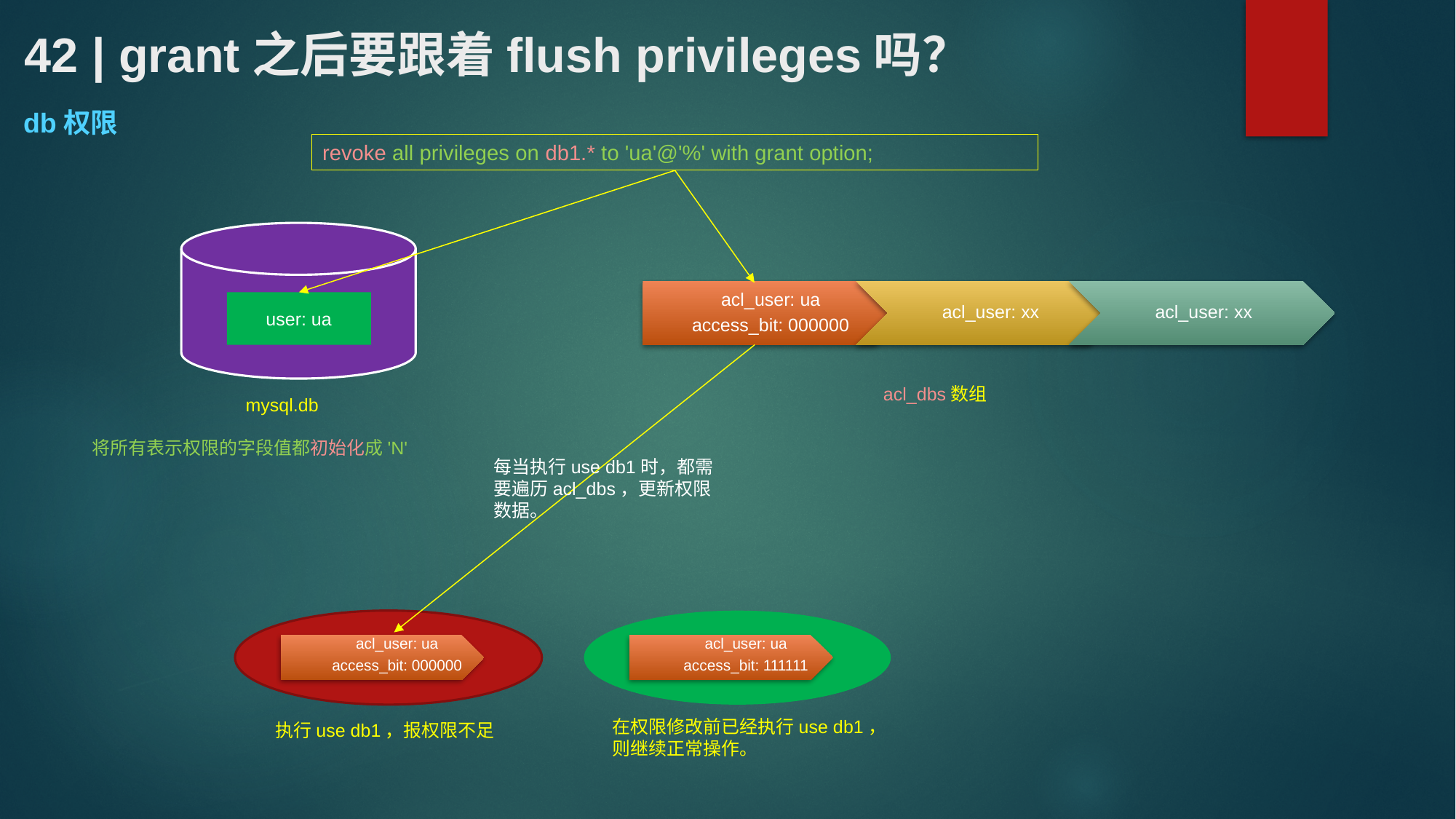

# 42 | grant之后要跟着flush privileges吗？
db权限
revoke all privileges on db1.* to 'ua'@'%' with grant option;

acl_user: ua
access_bit: 000000
acl_user: xx
acl_user: xx
user: ua
acl_dbs数组
mysql.db
将所有表示权限的字段值都初始化成'N'
每当执行use db1时，都需要遍历acl_dbs，更新权限数据。

acl_user: ua
access_bit: 000000

acl_user: ua
access_bit: 111111
在权限修改前已经执行use db1，
则继续正常操作。
执行use db1，报权限不足